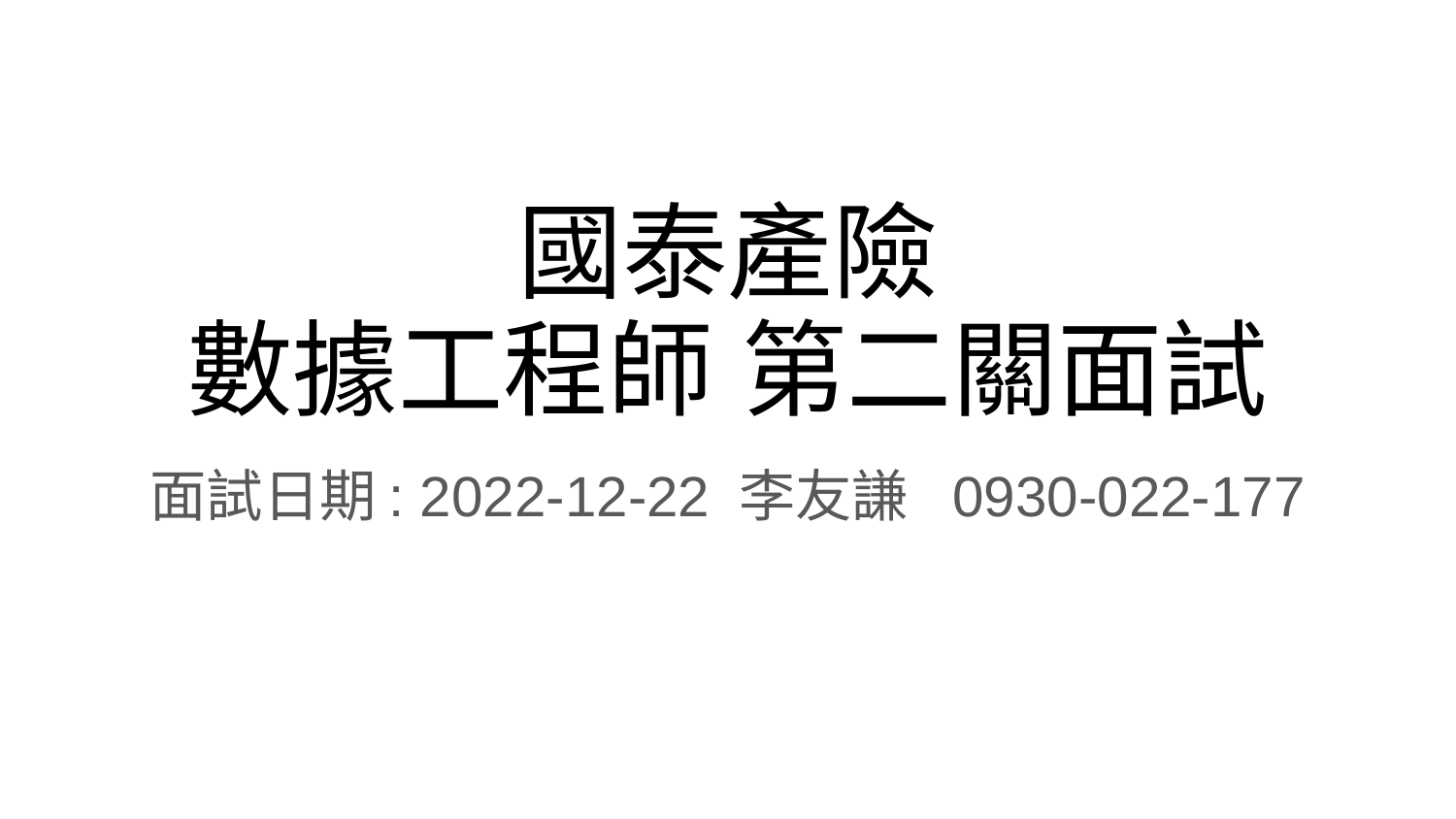

# 國泰產險
數據工程師 第二關面試
面試日期: 2022-12-22 李友謙  0930-022-177